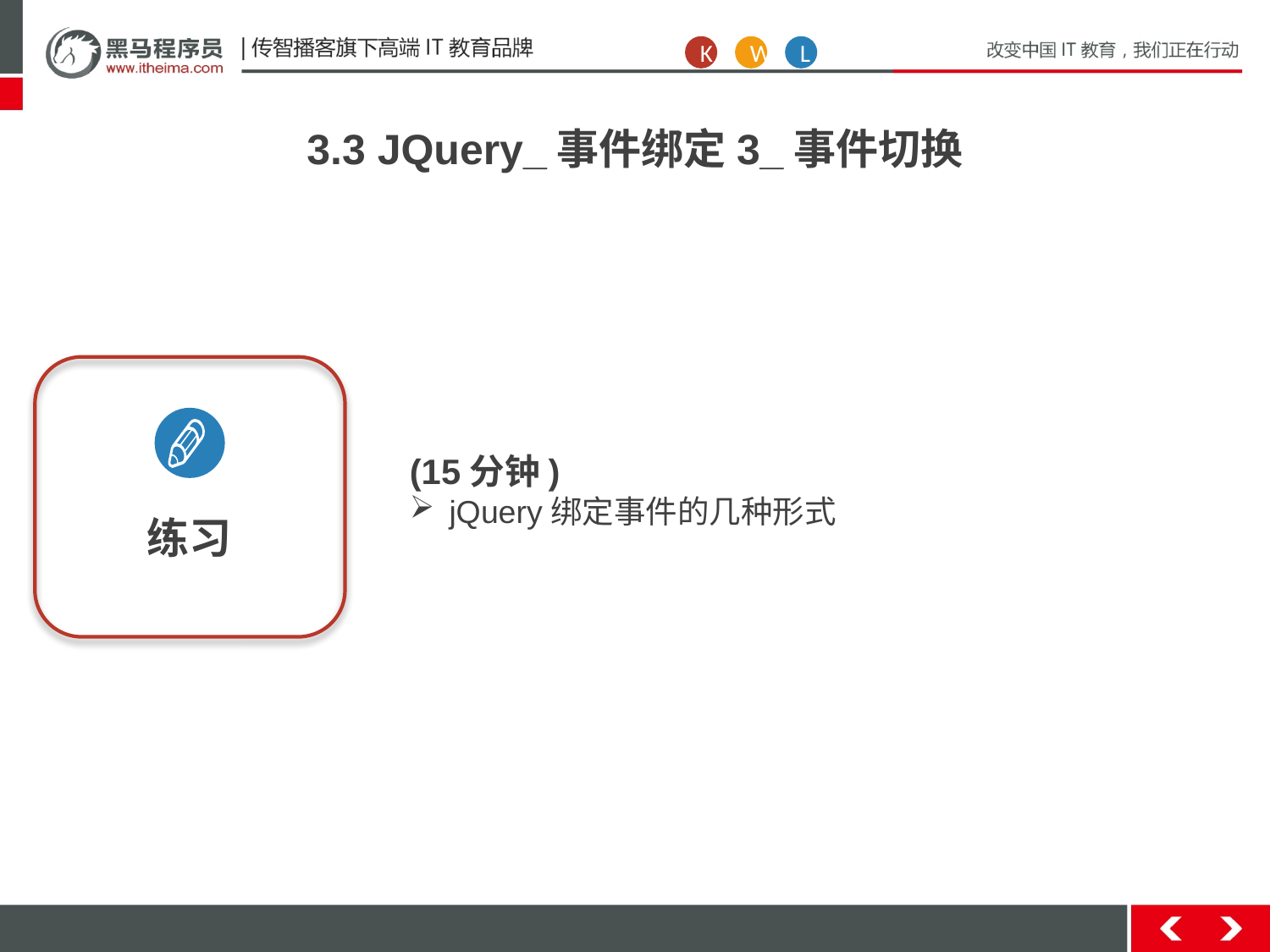

K
W
L
3.3 JQuery_事件绑定3_事件切换

练习
(15分钟)
jQuery绑定事件的几种形式